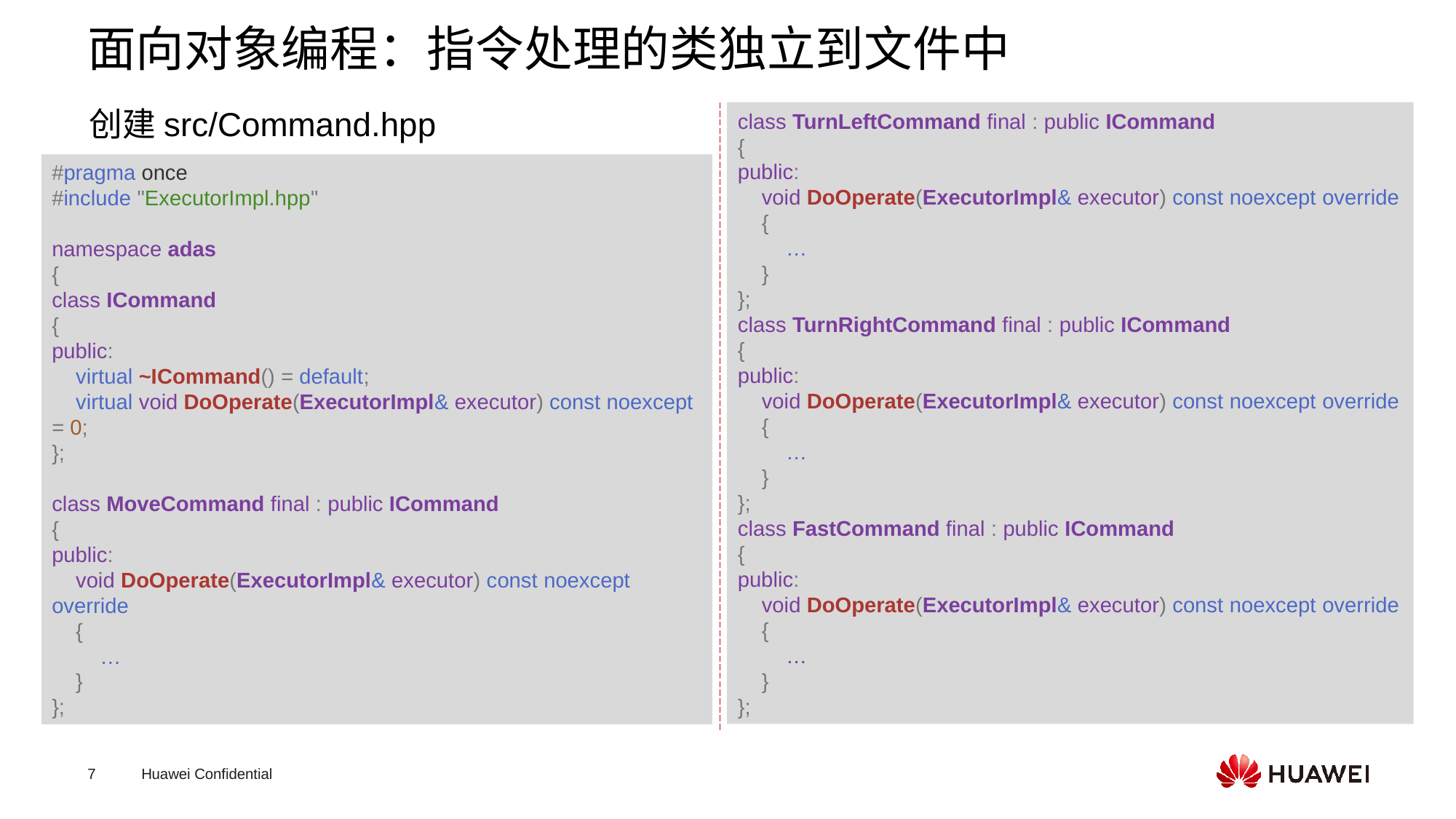

# 面向对象编程：指令处理的类独立到文件中
创建src/Command.hpp
class TurnLeftCommand final : public ICommand
{
public:
    void DoOperate(ExecutorImpl& executor) const noexcept override
    {
        …
    }
};
class TurnRightCommand final : public ICommand
{
public:
    void DoOperate(ExecutorImpl& executor) const noexcept override
    {
        …
    }
};
class FastCommand final : public ICommand
{
public:
    void DoOperate(ExecutorImpl& executor) const noexcept override
    {
        …
    }
};
#pragma once
#include "ExecutorImpl.hpp"
namespace adas
{
class ICommand
{
public:
    virtual ~ICommand() = default;
    virtual void DoOperate(ExecutorImpl& executor) const noexcept = 0;
};
class MoveCommand final : public ICommand
{
public:
    void DoOperate(ExecutorImpl& executor) const noexcept override
    {
        …
    }
};